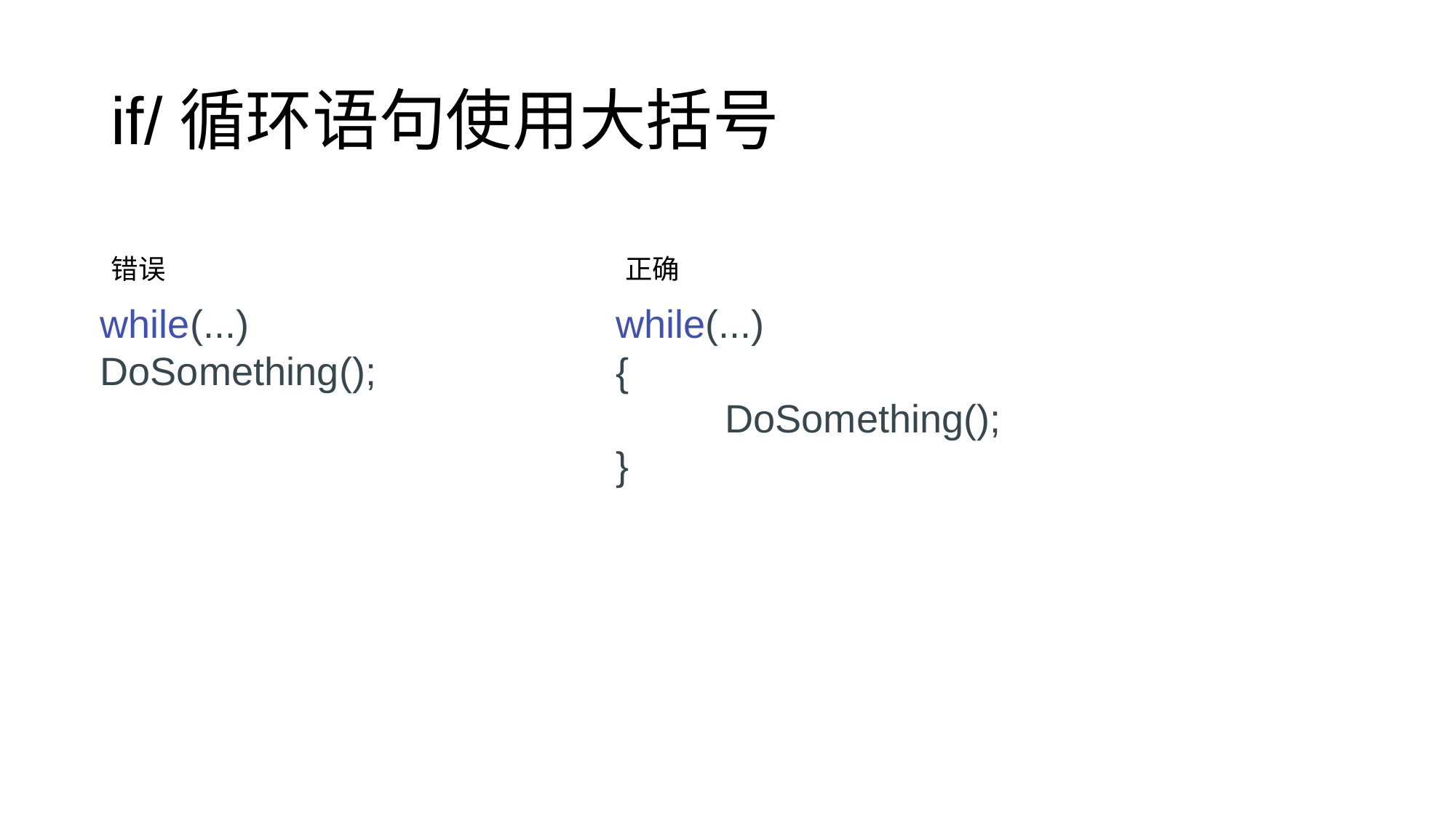

# if/循环语句使用大括号
错误
正确
while(...)
DoSomething();
while(...)
{
	DoSomething();
}